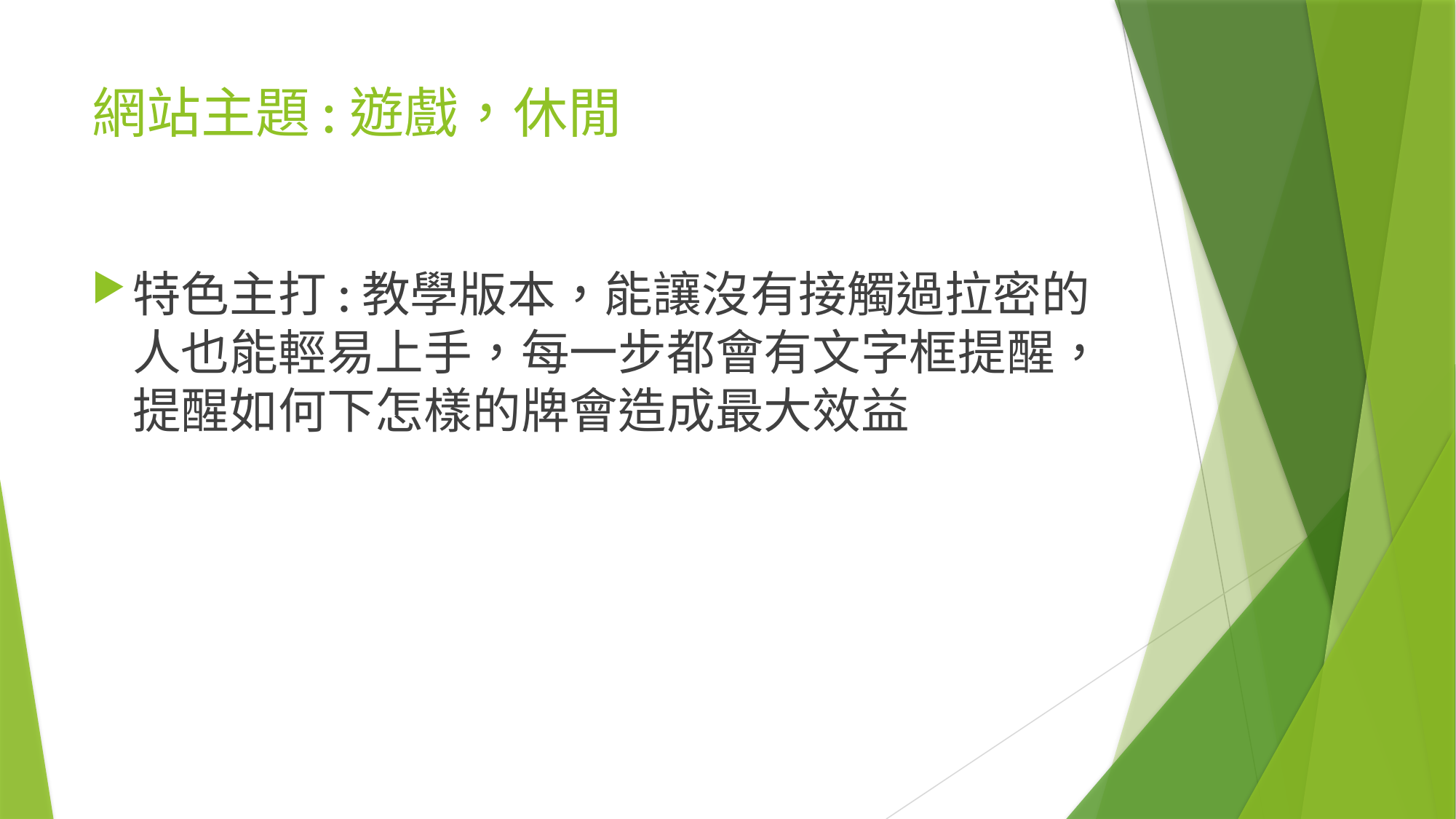

# 網站主題:遊戲，休閒
特色主打:教學版本，能讓沒有接觸過拉密的人也能輕易上手，每一步都會有文字框提醒，提醒如何下怎樣的牌會造成最大效益